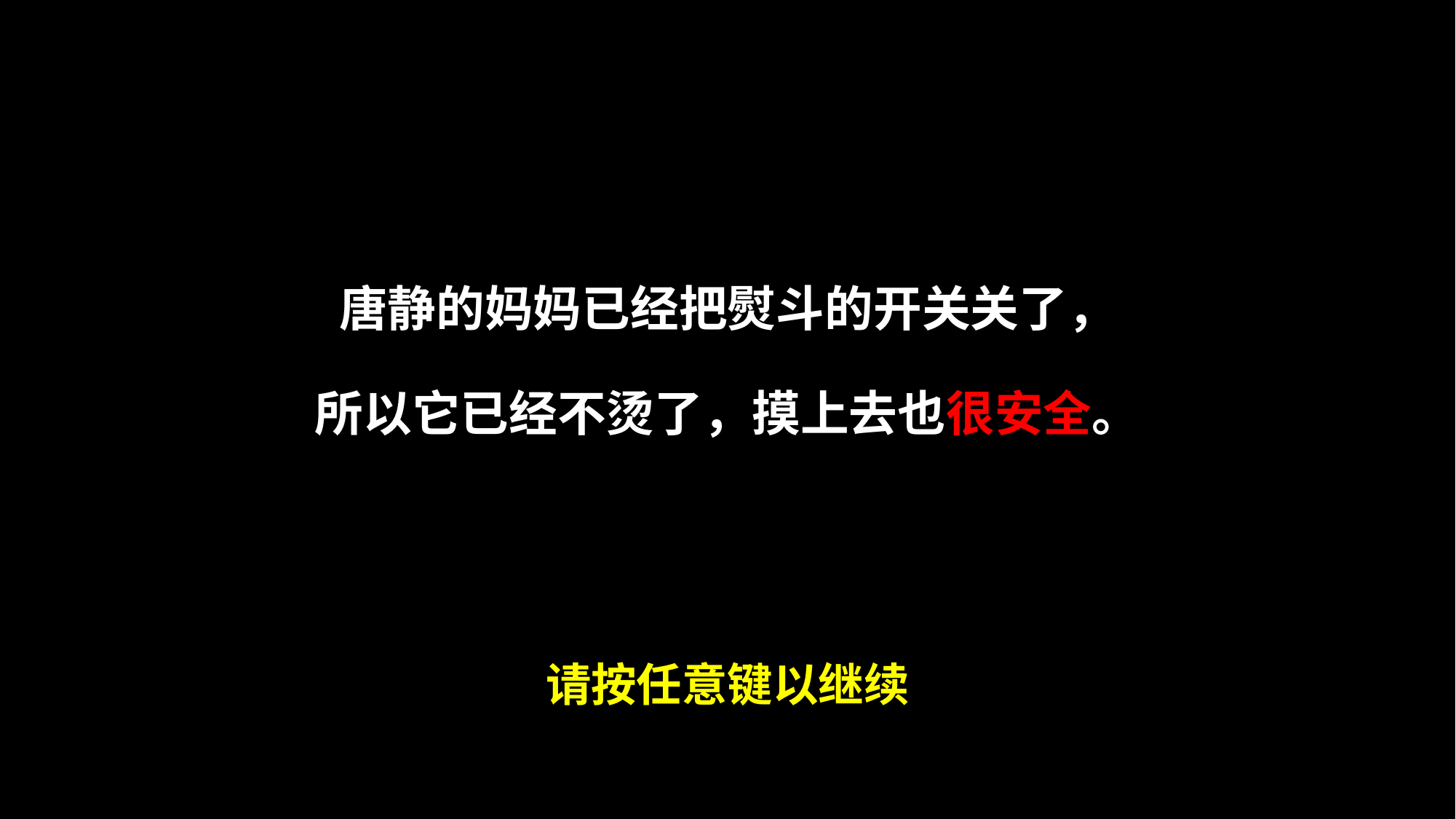

# 唐静的妈妈已经把熨斗的开关关了， 所以它已经不烫了，摸上去也很安全。
请按任意键以继续